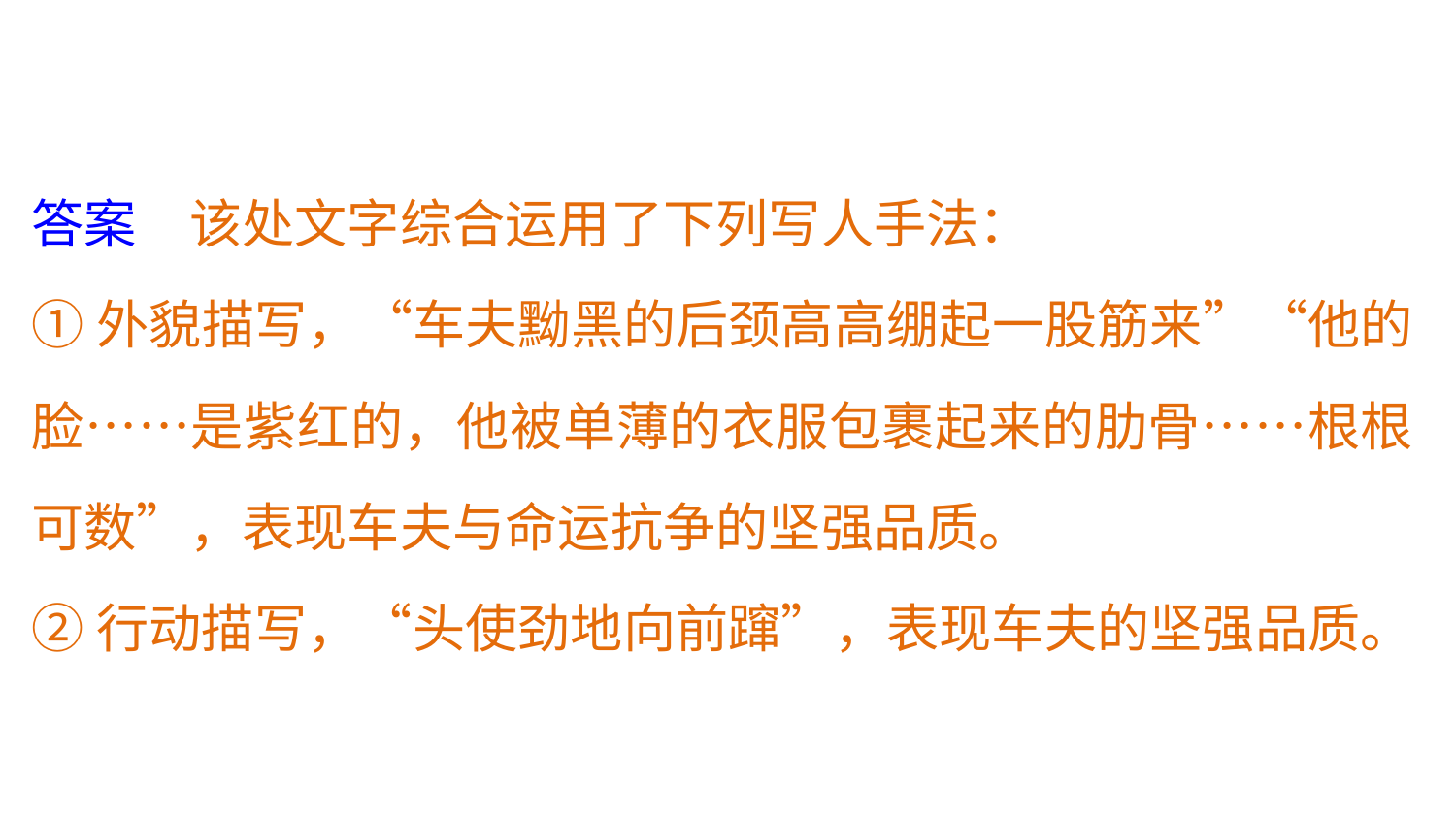

答案　该处文字综合运用了下列写人手法：
①外貌描写，“车夫黝黑的后颈高高绷起一股筋来”“他的脸……是紫红的，他被单薄的衣服包裹起来的肋骨……根根可数”，表现车夫与命运抗争的坚强品质。
②行动描写，“头使劲地向前蹿”，表现车夫的坚强品质。